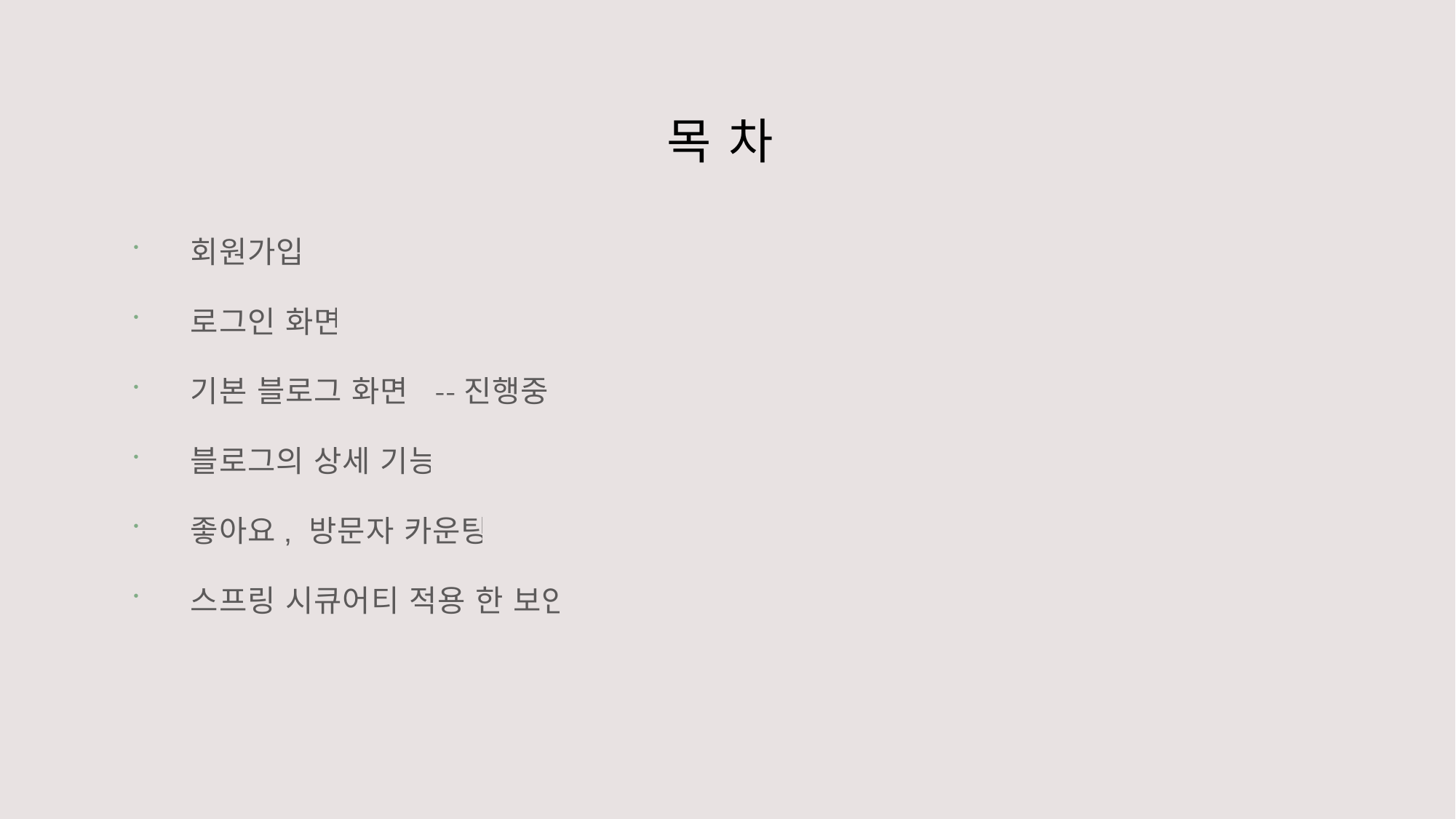

# 목 차
 회원가입
 로그인 화면
 기본 블로그 화면  --진행중
 블로그의 상세 기능
 좋아요, 방문자 카운팅
 스프링 시큐어티 적용 한 보안